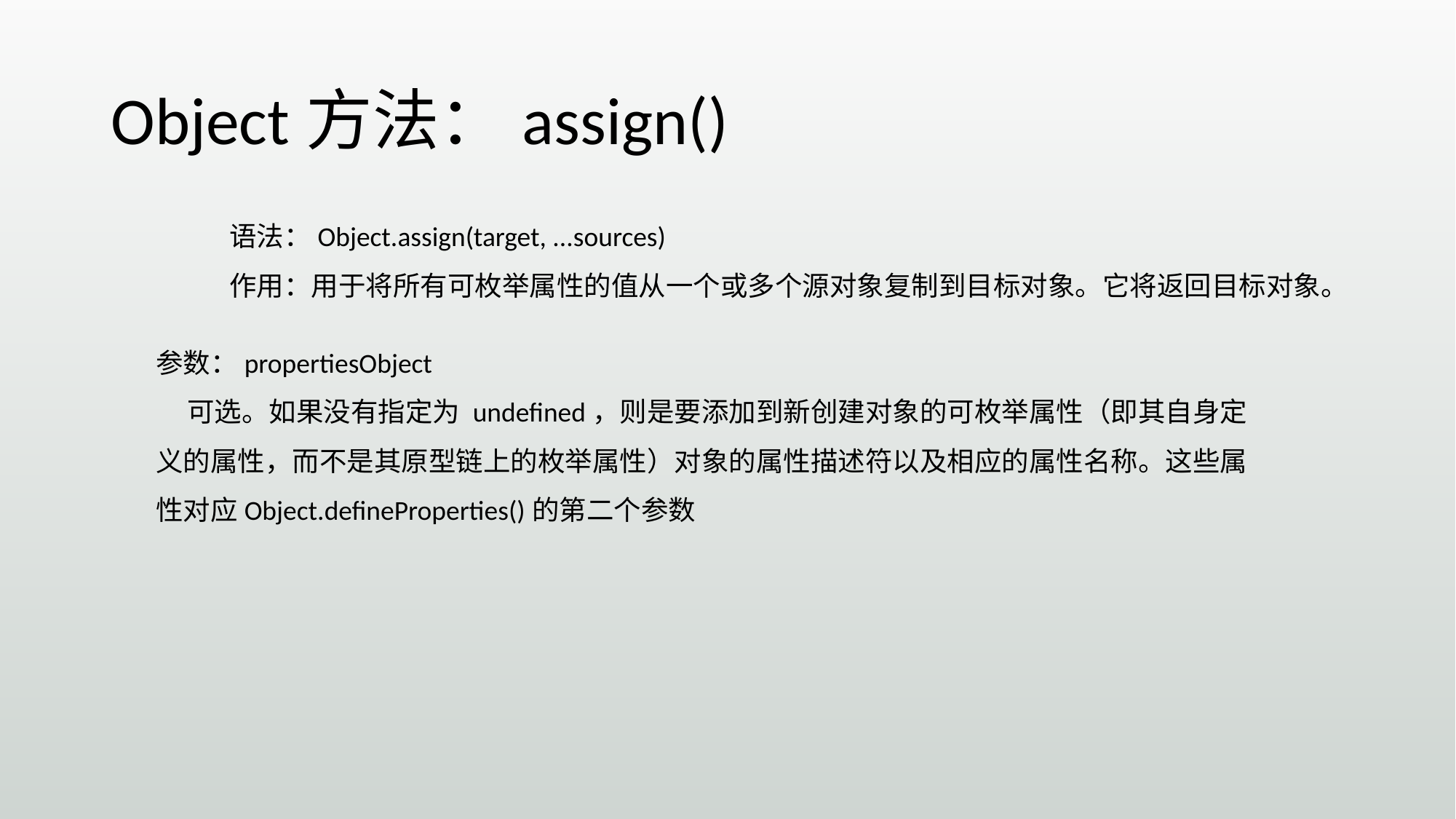

# Object方法：assign()
语法：Object.assign(target, ...sources)
作用：用于将所有可枚举属性的值从一个或多个源对象复制到目标对象。它将返回目标对象。
参数：propertiesObject
    可选。如果没有指定为 undefined，则是要添加到新创建对象的可枚举属性（即其自身定义的属性，而不是其原型链上的枚举属性）对象的属性描述符以及相应的属性名称。这些属性对应Object.defineProperties()的第二个参数